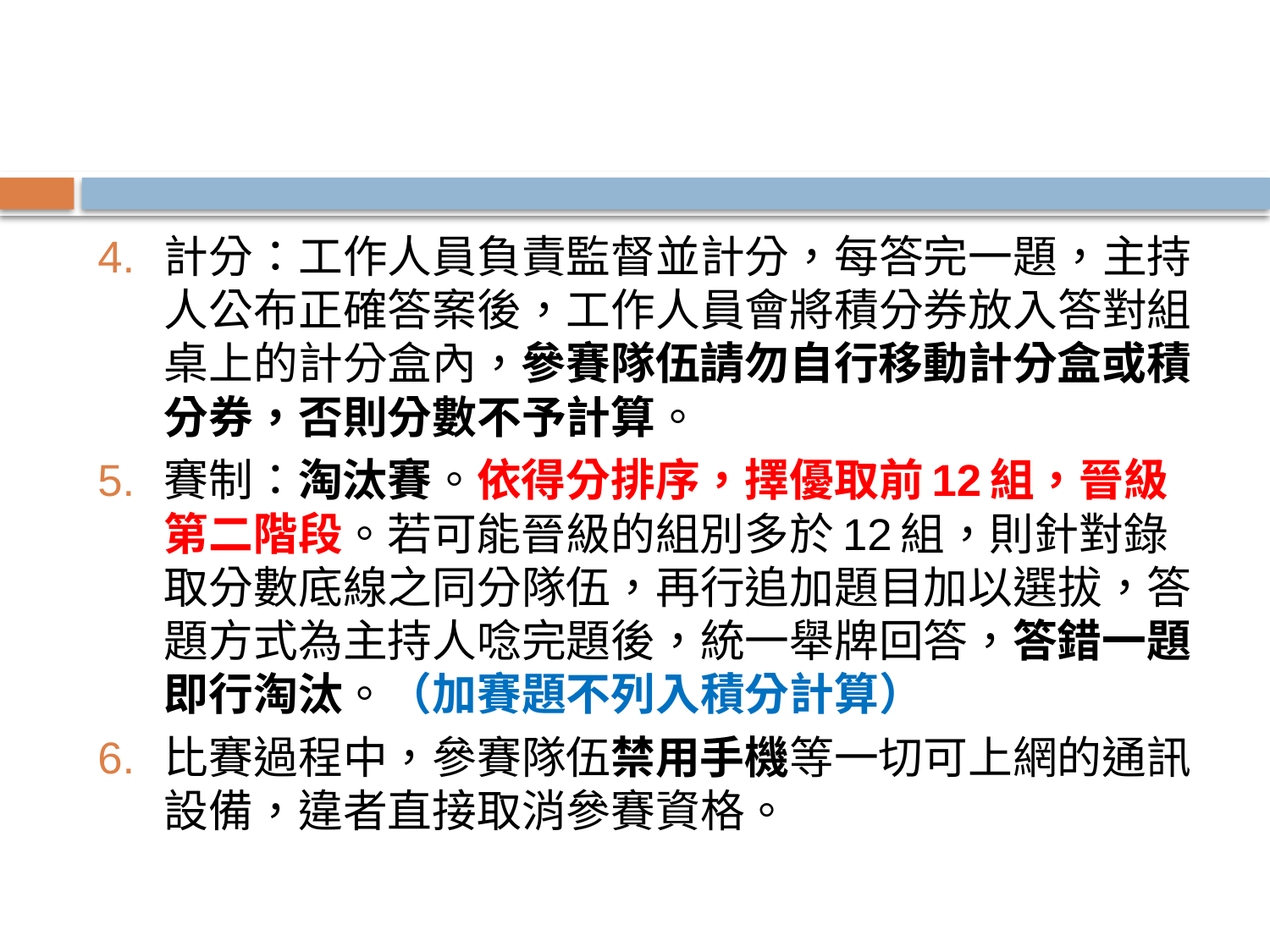

計分：工作人員負責監督並計分，每答完一題，主持人公布正確答案後，工作人員會將積分券放入答對組桌上的計分盒內，參賽隊伍請勿自行移動計分盒或積分券，否則分數不予計算。
賽制：淘汰賽。依得分排序，擇優取前12組，晉級第二階段。若可能晉級的組別多於12組，則針對錄取分數底線之同分隊伍，再行追加題目加以選拔，答題方式為主持人唸完題後，統一舉牌回答，答錯一題即行淘汰。（加賽題不列入積分計算）
比賽過程中，參賽隊伍禁用手機等一切可上網的通訊設備，違者直接取消參賽資格。